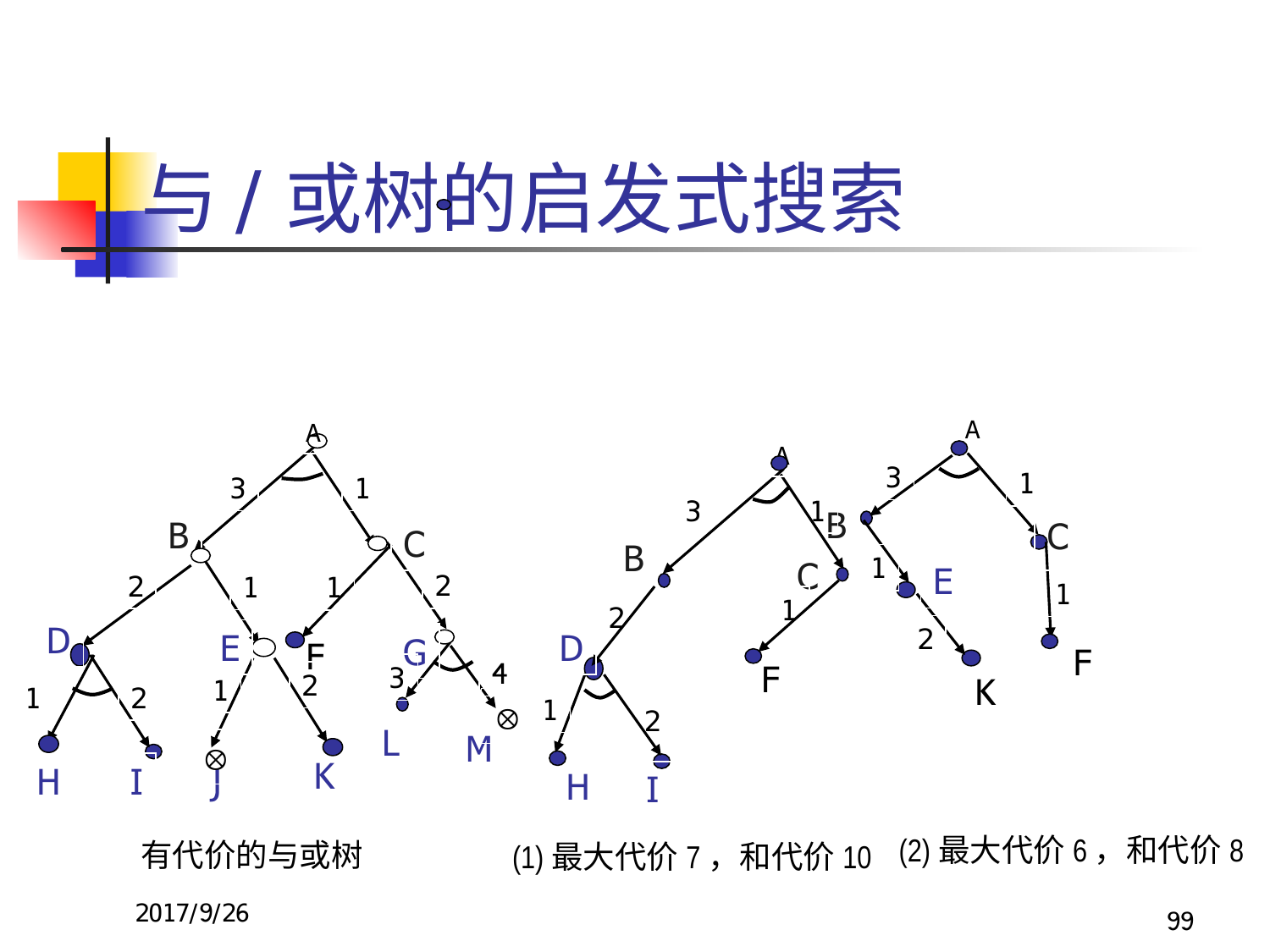

# 与/或树的启发式搜索

A

D

I
A

A

D

I

3

1
3
1

3
1
B
B
C

C

B

1
C

E
2
2
1
1

1

1

2
2
E
G
F

F

4

F
3

2
K
1
2
1
1
⊗

2

L
M
⊗

K

J
H
H
(2)最大代价6，和代价8
有代价的与或树
(1)最大代价7，和代价10
2017/9/26
99